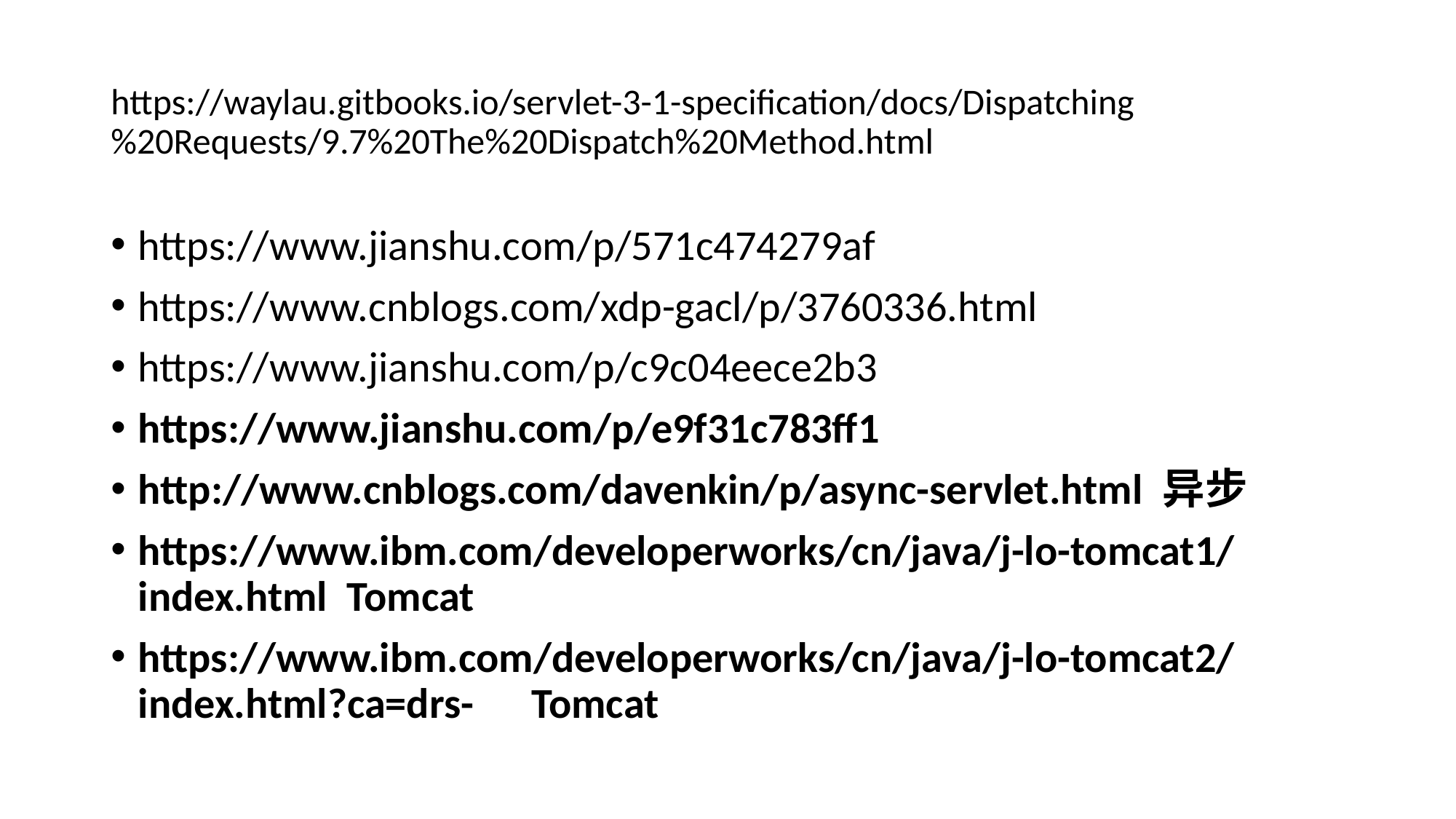

# https://waylau.gitbooks.io/servlet-3-1-specification/docs/Dispatching%20Requests/9.7%20The%20Dispatch%20Method.html
https://www.jianshu.com/p/571c474279af
https://www.cnblogs.com/xdp-gacl/p/3760336.html
https://www.jianshu.com/p/c9c04eece2b3
https://www.jianshu.com/p/e9f31c783ff1
http://www.cnblogs.com/davenkin/p/async-servlet.html 异步
https://www.ibm.com/developerworks/cn/java/j-lo-tomcat1/index.html  Tomcat
https://www.ibm.com/developerworks/cn/java/j-lo-tomcat2/index.html?ca=drs-      Tomcat